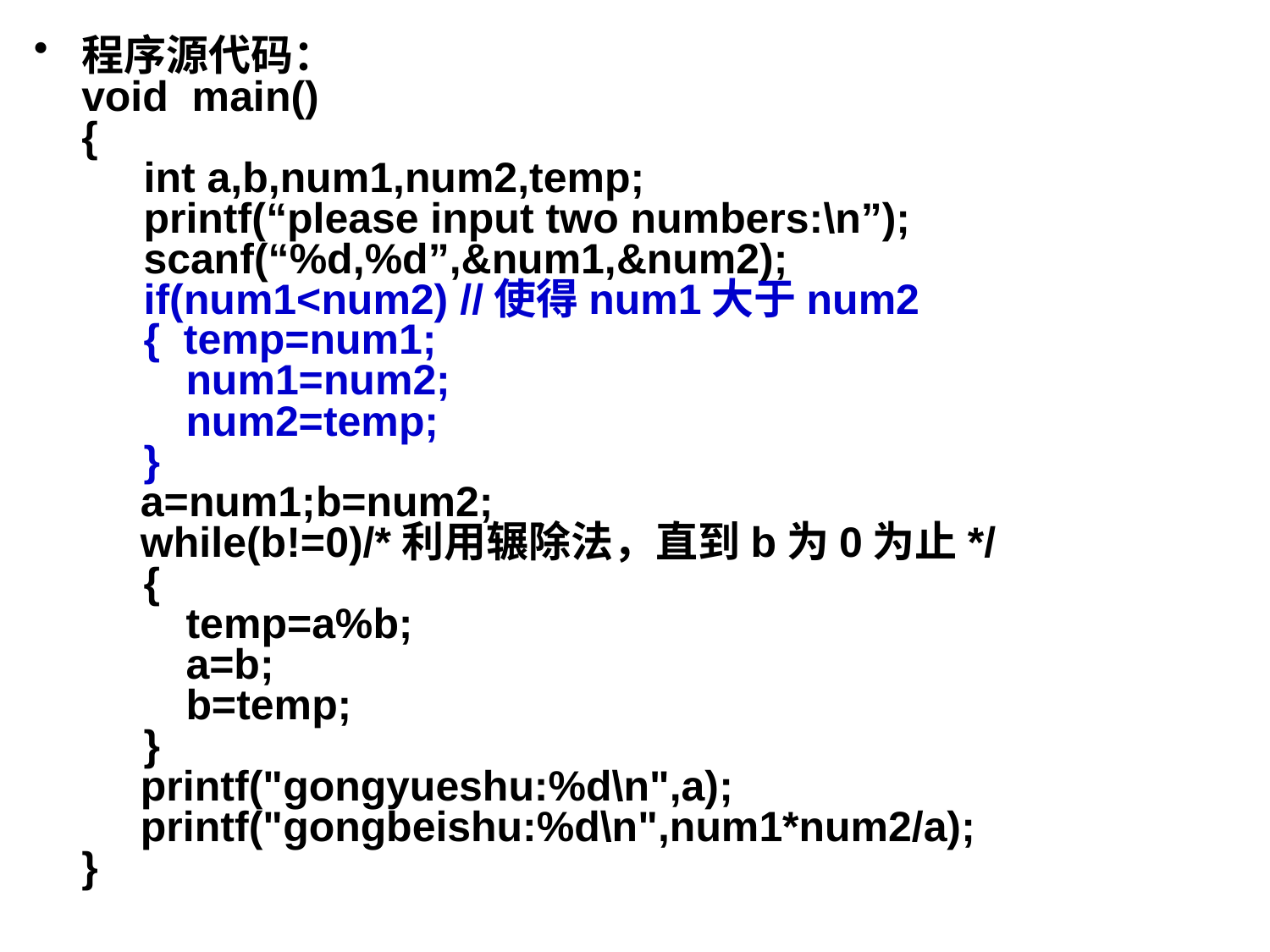

程序源代码：
void  main()
{
　 int a,b,num1,num2,temp;
　 printf(“please input two numbers:\n”);
　 scanf(“%d,%d”,&num1,&num2);
　 if(num1<num2) //使得num1大于num2 
　 {  temp=num1;
　　 num1=num2;　
　　 num2=temp;
　 }
     a=num1;b=num2;
     while(b!=0)/*利用辗除法，直到b为0为止*/
　 {
　　 temp=a%b;
　　 a=b;
　　 b=temp;
　 }
     printf("gongyueshu:%d\n",a);
     printf("gongbeishu:%d\n",num1*num2/a);
}